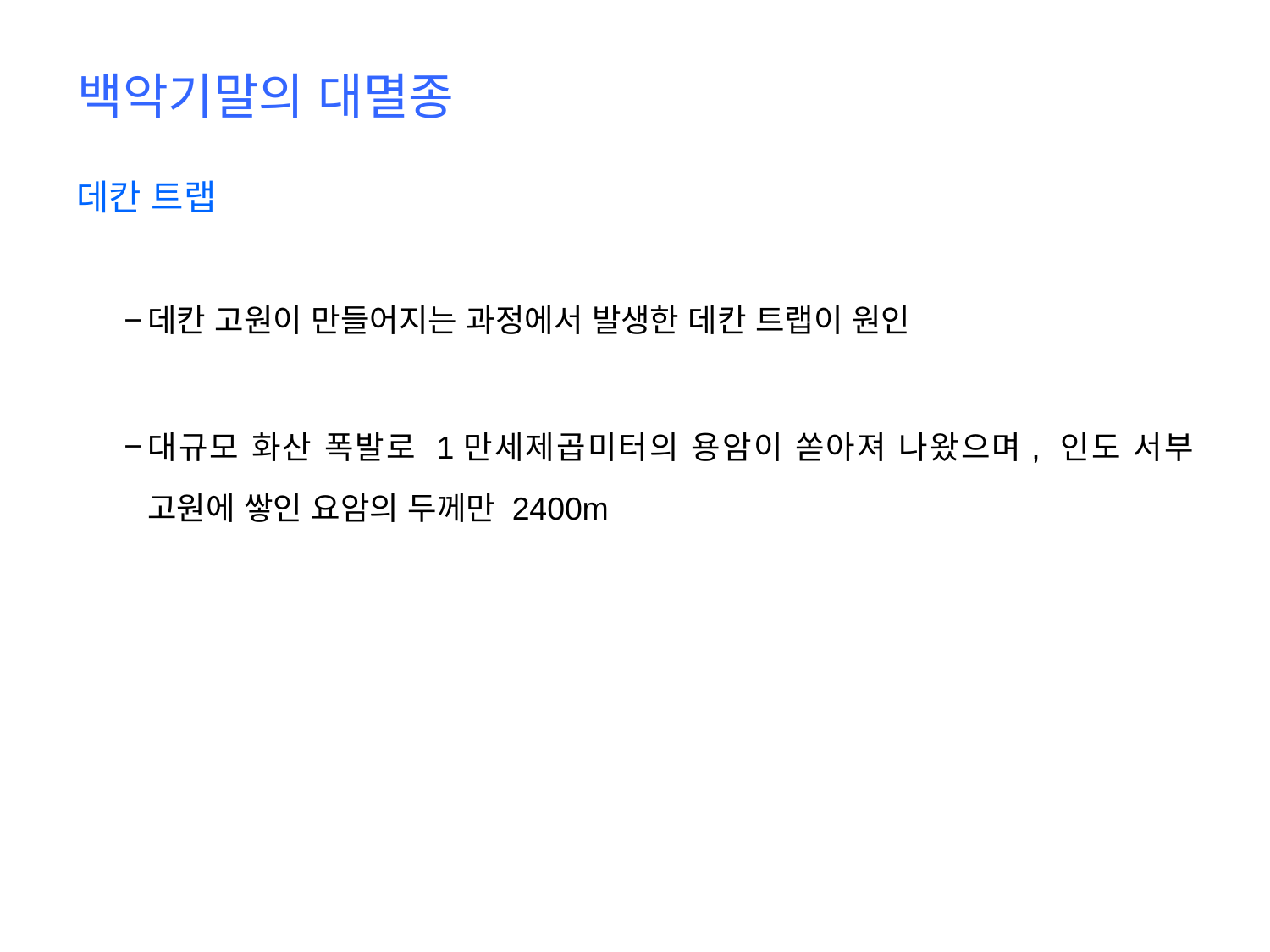

# 백악기말의 대멸종
데칸 트랩

데칸 고원이 만들어지는 과정에서 발생한 데칸 트랩이 원인

대규모 화산 폭발로 1만세제곱미터의 용암이 쏟아져 나왔으며, 인도 서부 고원에 쌓인 요암의 두께만 2400m